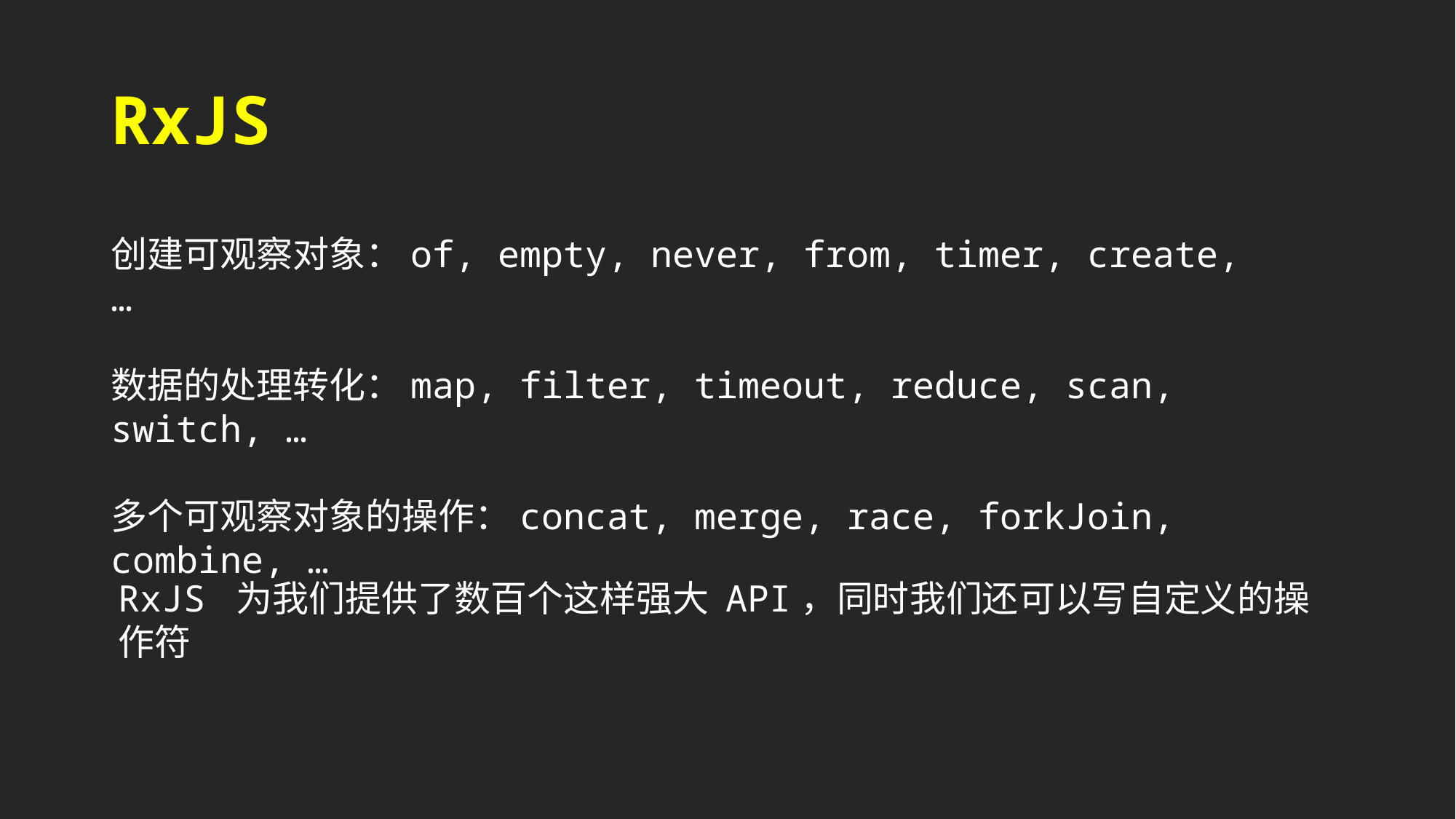

# RxJS
创建可观察对象：of, empty, never, from, timer, create, …

数据的处理转化：map, filter, timeout, reduce, scan, switch, …
多个可观察对象的操作：concat, merge, race, forkJoin, combine, …
RxJS 为我们提供了数百个这样强大 API，同时我们还可以写自定义的操作符